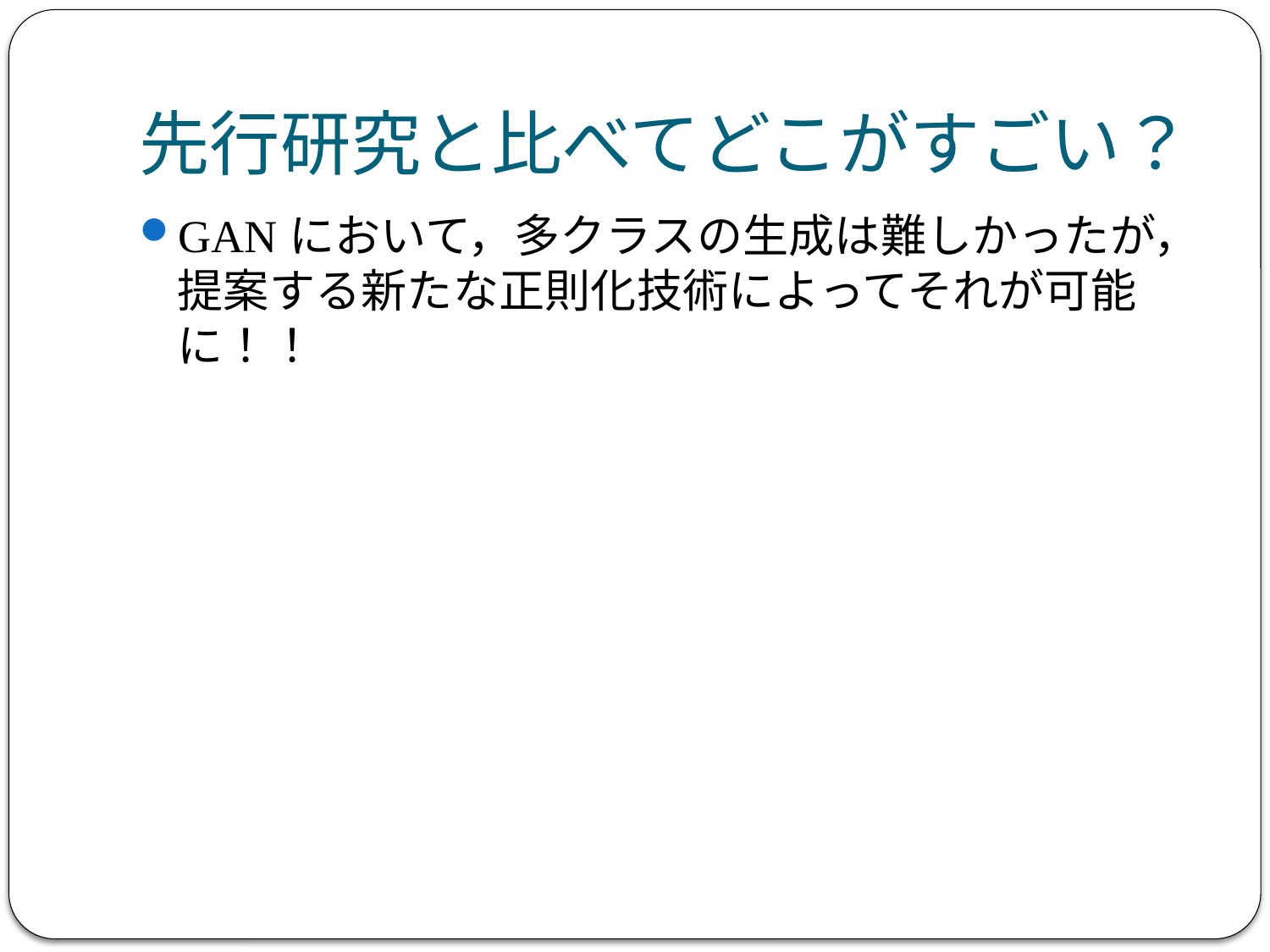

# 先行研究と比べてどこがすごい？
GANにおいて，多クラスの生成は難しかったが，提案する新たな正則化技術によってそれが可能に！！